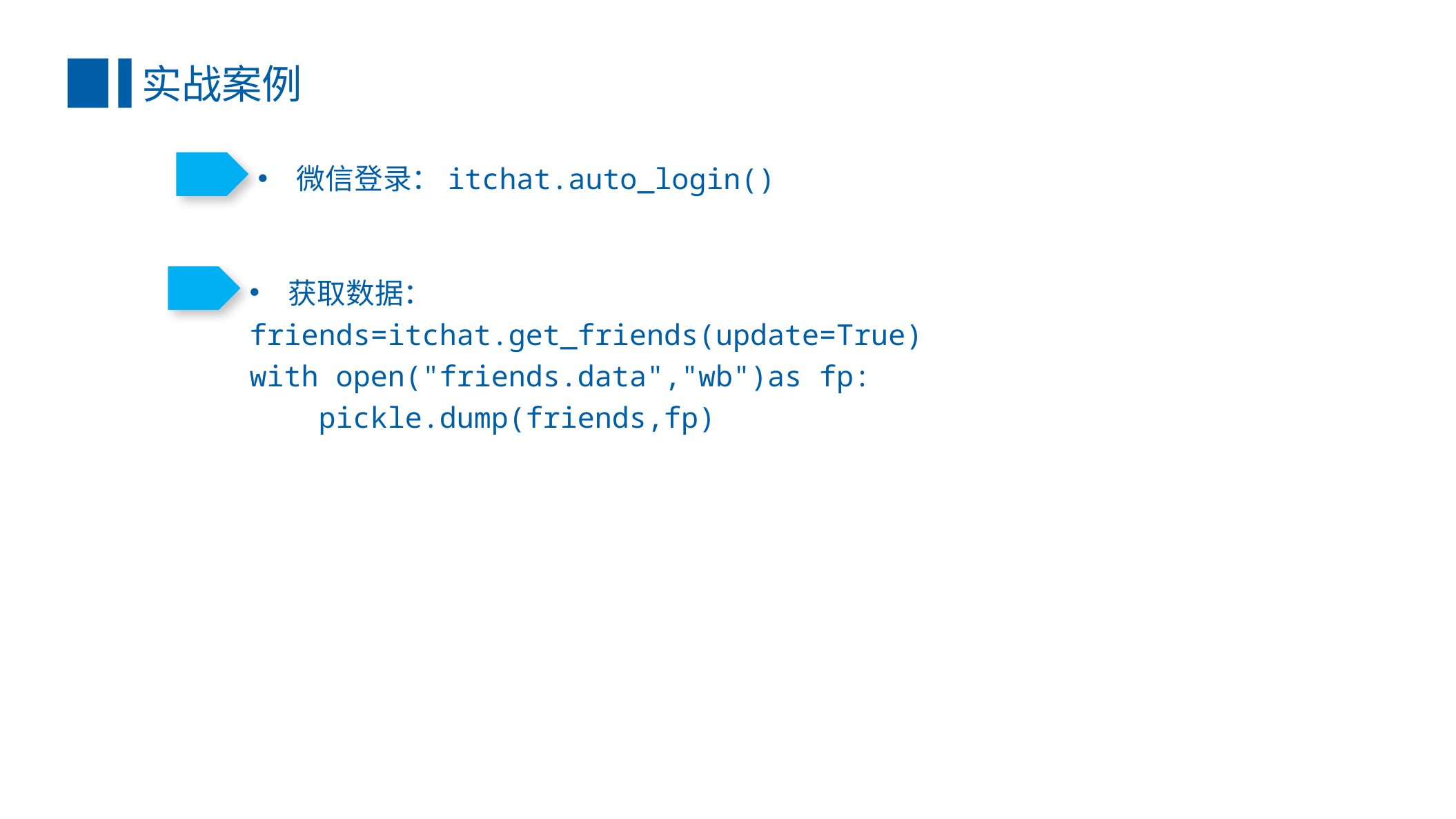

实战案例

微信登录：itchat.auto_login()

获取数据：
friends=itchat.get_friends(update=True)
with open("friends.data","wb")as fp:
    pickle.dump(friends,fp)